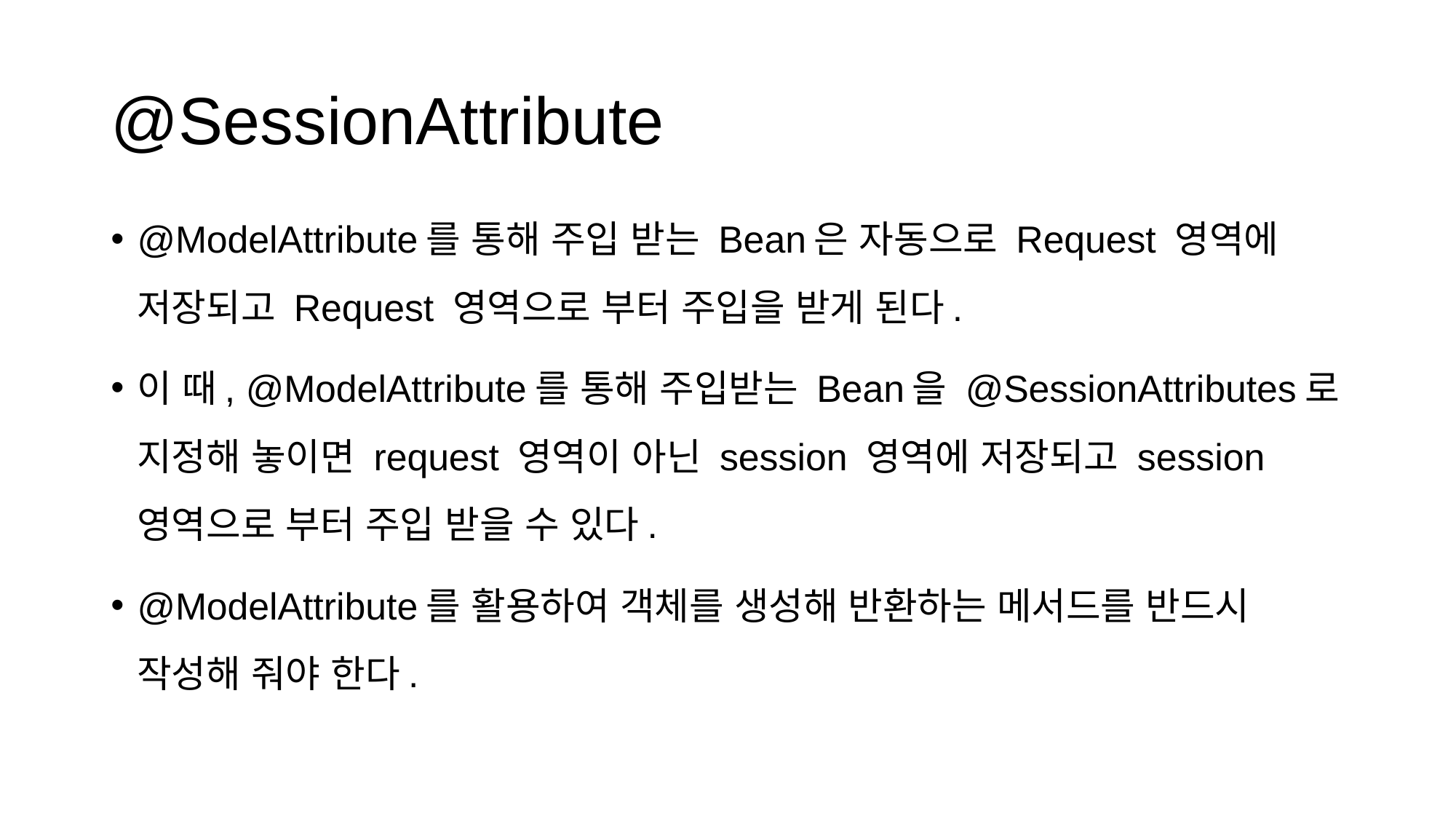

# @SessionAttribute
@ModelAttribute를 통해 주입 받는 Bean은 자동으로 Request 영역에 저장되고 Request 영역으로 부터 주입을 받게 된다.
이 때, @ModelAttribute를 통해 주입받는 Bean을 @SessionAttributes로 지정해 놓이면 request 영역이 아닌 session 영역에 저장되고 session 영역으로 부터 주입 받을 수 있다.
@ModelAttribute를 활용하여 객체를 생성해 반환하는 메서드를 반드시 작성해 줘야 한다.